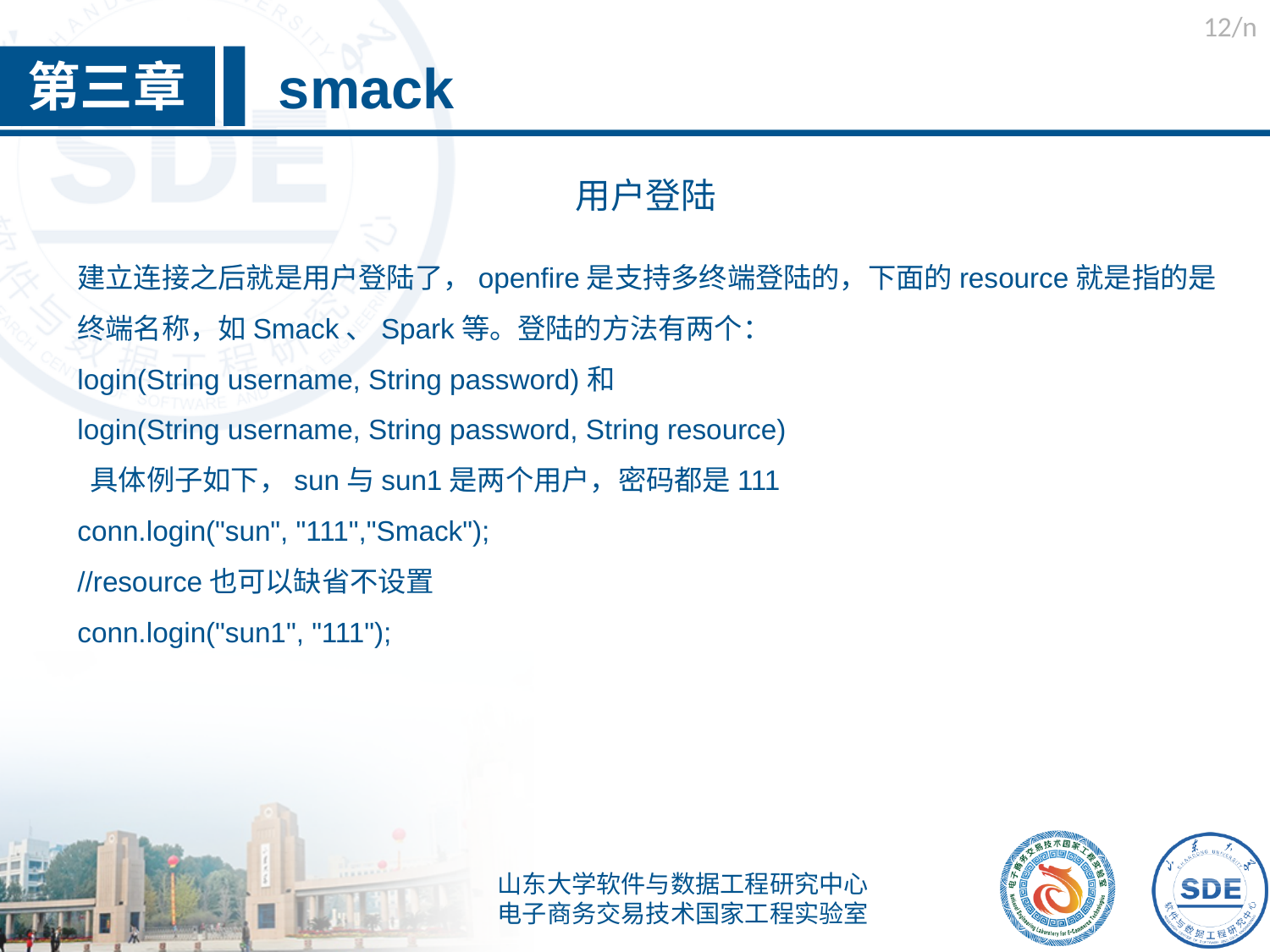

12/n
smack
第三章
用户登陆
建立连接之后就是用户登陆了，openfire是支持多终端登陆的，下面的resource就是指的是终端名称，如Smack、Spark等。登陆的方法有两个：
login(String username, String password)和
login(String username, String password, String resource)
 具体例子如下，sun与sun1是两个用户，密码都是111
conn.login("sun", "111","Smack");
//resource也可以缺省不设置
conn.login("sun1", "111");